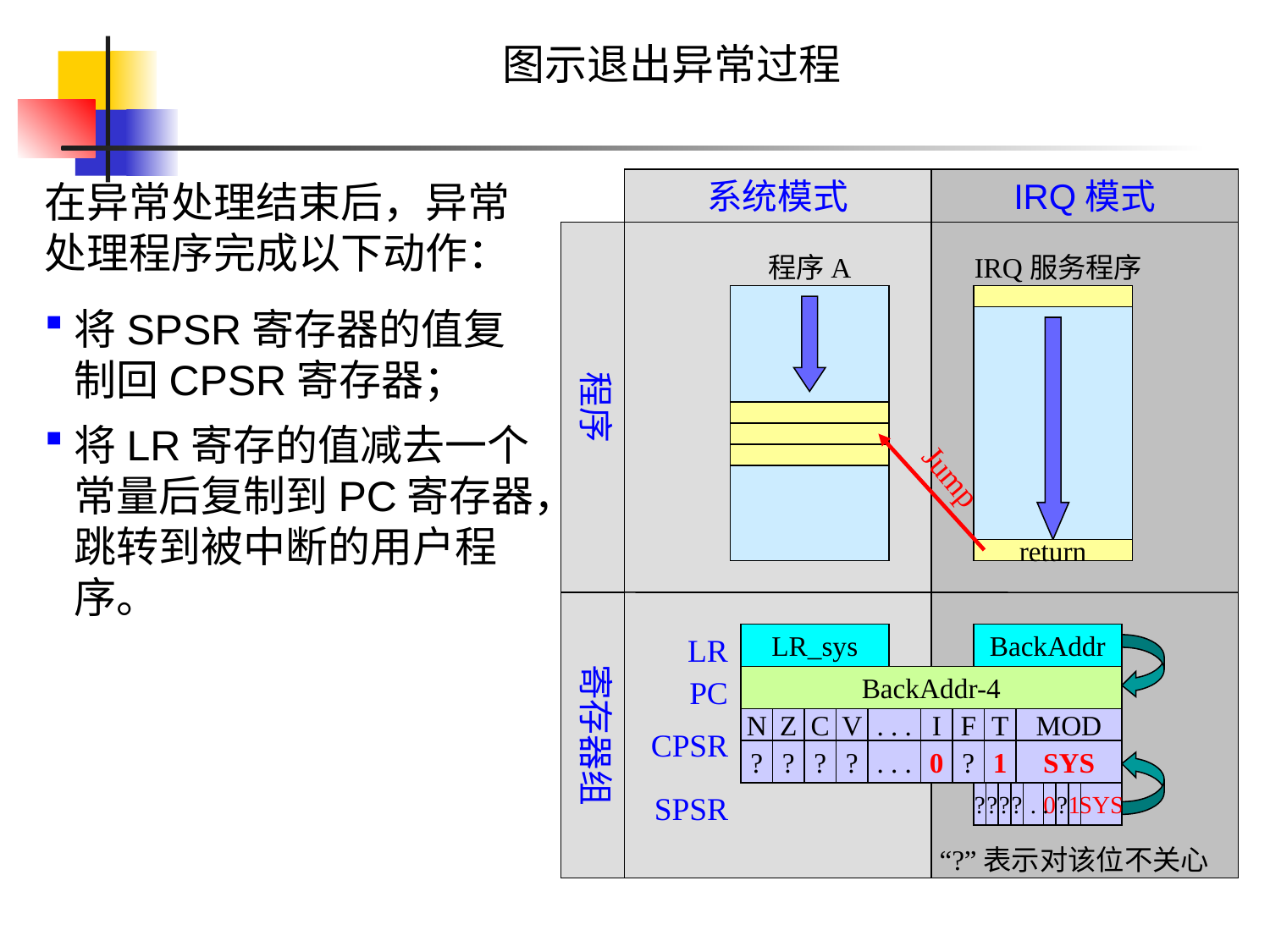

图示退出异常过程
在异常处理结束后，异常处理程序完成以下动作：
系统模式
IRQ模式
程序

程序A
IRQ服务程序

寄存器组

将SPSR寄存器的值复制回CPSR寄存器；

Jump
将LR寄存的值减去一个常量后复制到PC寄存器，跳转到被中断的用户程序。
return
LR
LR_sys
LR_irq
PC

N
Z
C
V
. . .
I
F
T
MOD
CPSR
?
?
?
?
. . .
0
?
1
SYS
SPSR
SPSR_irq
BackAddr

JumpAddr
BackAddr-4
?
?
?
?
. . .
1
?
0
IRQ
?
?
?
?
. . .
0
?
1
SYS

?
?
?
?
. . .
0
?
1
SYS
“?”表示对该位不关心